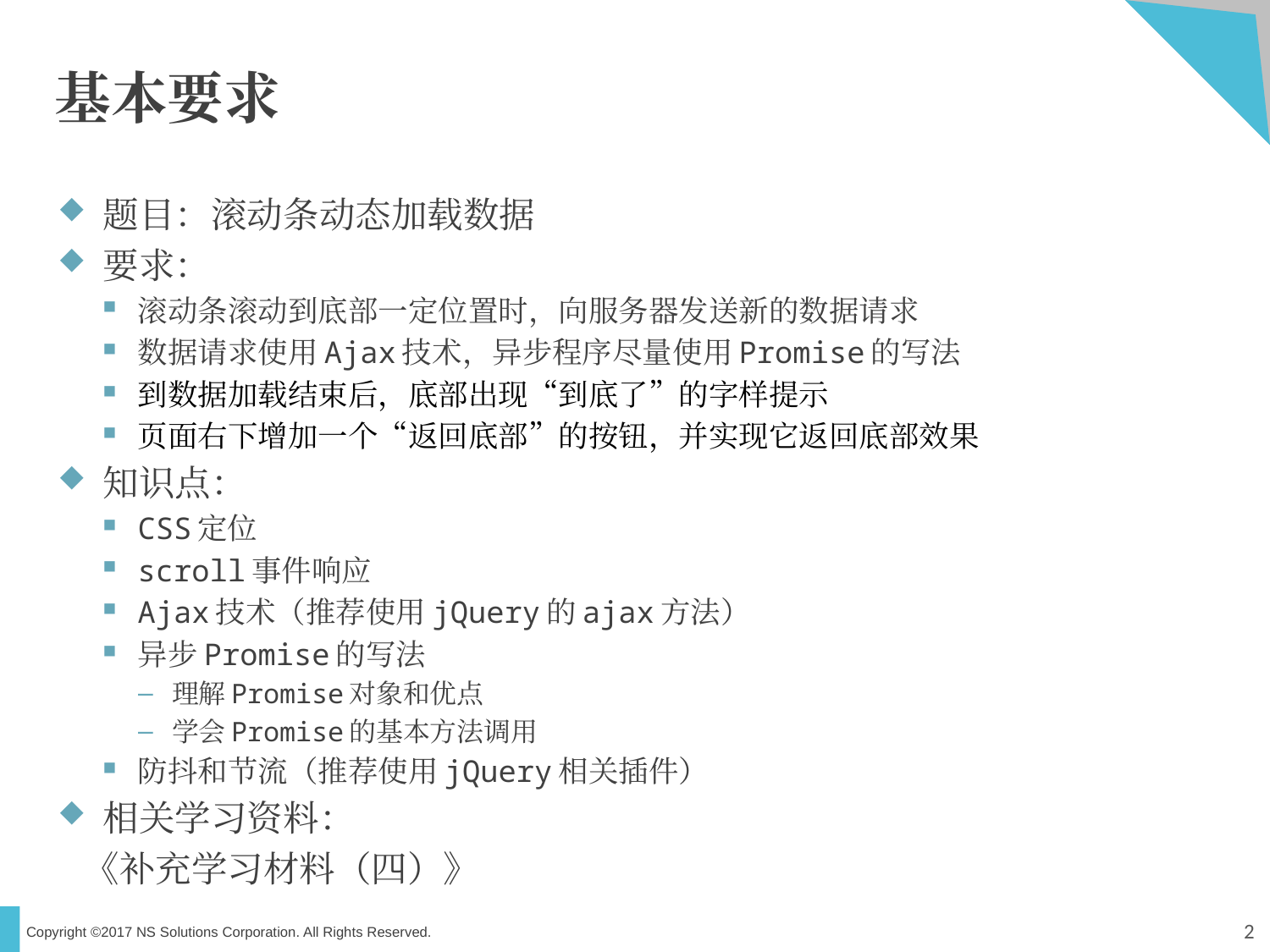

# 基本要求
题目：滚动条动态加载数据
要求：
滚动条滚动到底部一定位置时，向服务器发送新的数据请求
数据请求使用Ajax技术，异步程序尽量使用Promise的写法
到数据加载结束后，底部出现“到底了”的字样提示
页面右下增加一个“返回底部”的按钮，并实现它返回底部效果
知识点：
CSS定位
scroll事件响应
Ajax技术（推荐使用jQuery的ajax方法）
异步Promise的写法
理解Promise对象和优点
学会Promise的基本方法调用
防抖和节流（推荐使用jQuery相关插件）
相关学习资料：
  《补充学习材料（四）》
2